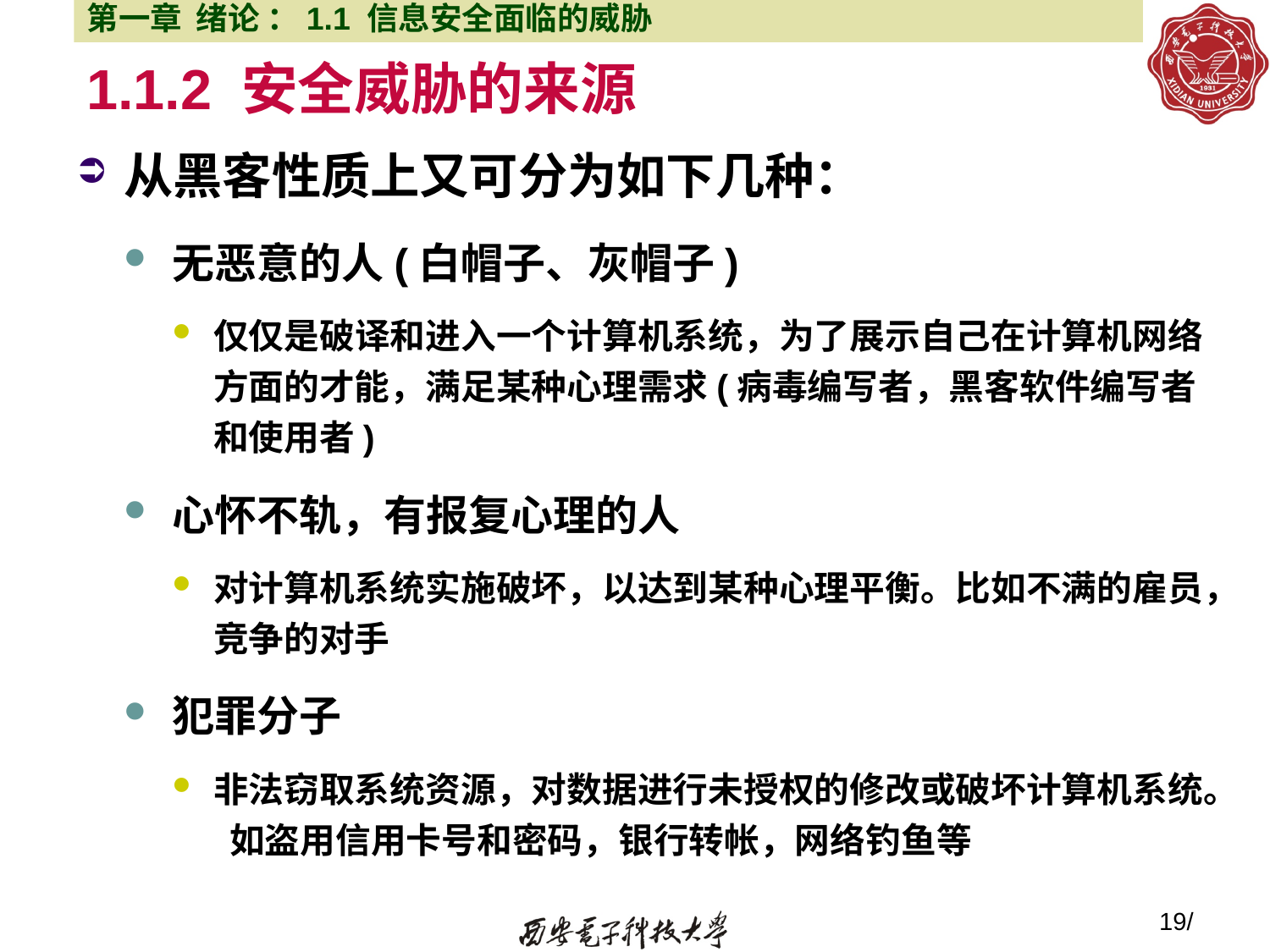

第一章  绪论 ：1.1 信息安全面临的威胁
# 1.1.2 安全威胁的来源
从黑客性质上又可分为如下几种：
无恶意的人(白帽子、灰帽子)
仅仅是破译和进入一个计算机系统，为了展示自己在计算机网络方面的才能，满足某种心理需求(病毒编写者，黑客软件编写者和使用者)
心怀不轨，有报复心理的人
对计算机系统实施破坏，以达到某种心理平衡。比如不满的雇员，竞争的对手
犯罪分子
非法窃取系统资源，对数据进行未授权的修改或破坏计算机系统。  如盗用信用卡号和密码，银行转帐，网络钓鱼等
19/